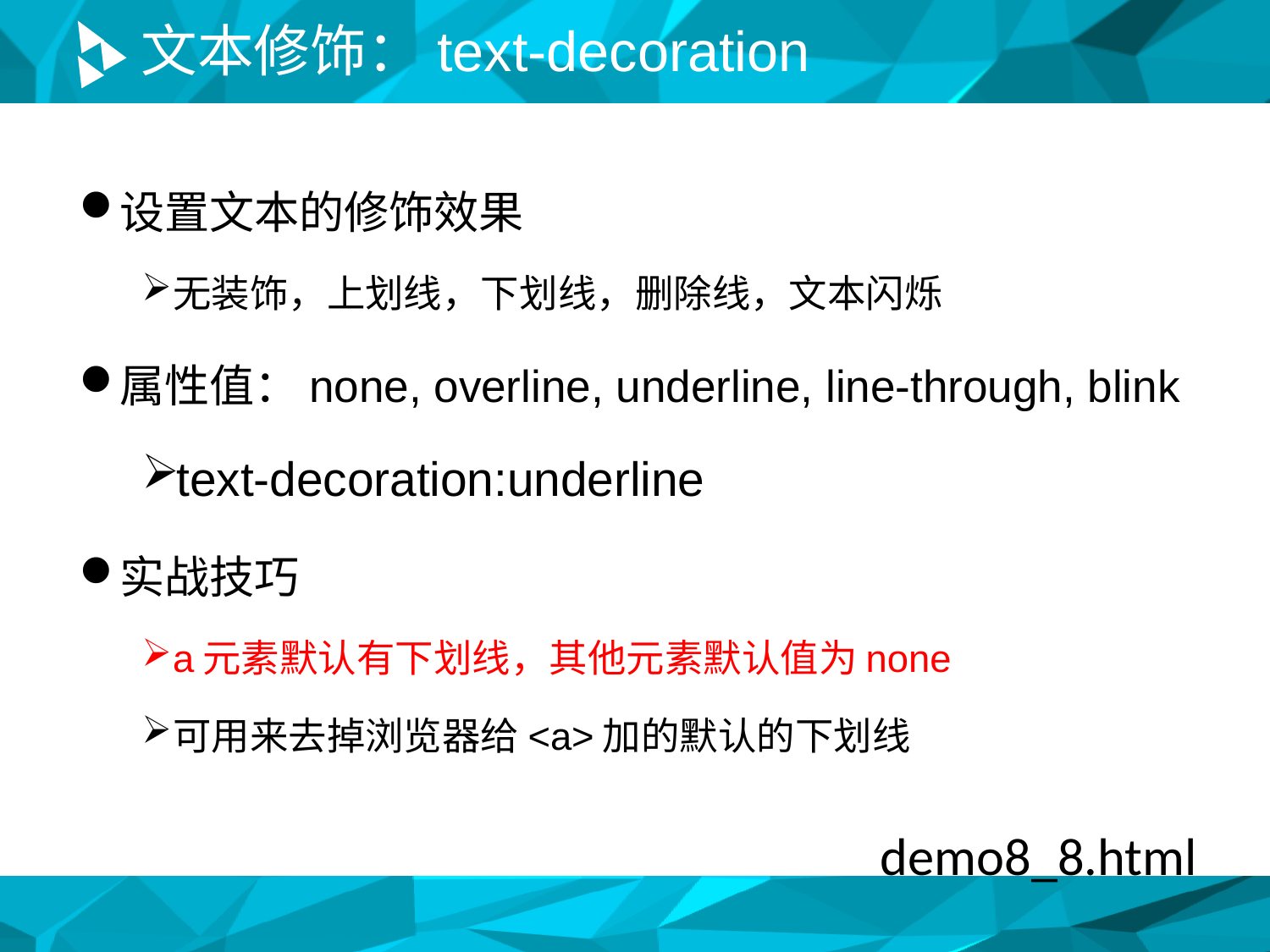

# 文本修饰：text-decoration
设置文本的修饰效果
无装饰，上划线，下划线，删除线，文本闪烁
属性值：none, overline, underline, line-through, blink
text-decoration:underline
实战技巧
a元素默认有下划线，其他元素默认值为none
可用来去掉浏览器给<a>加的默认的下划线
demo8_8.html